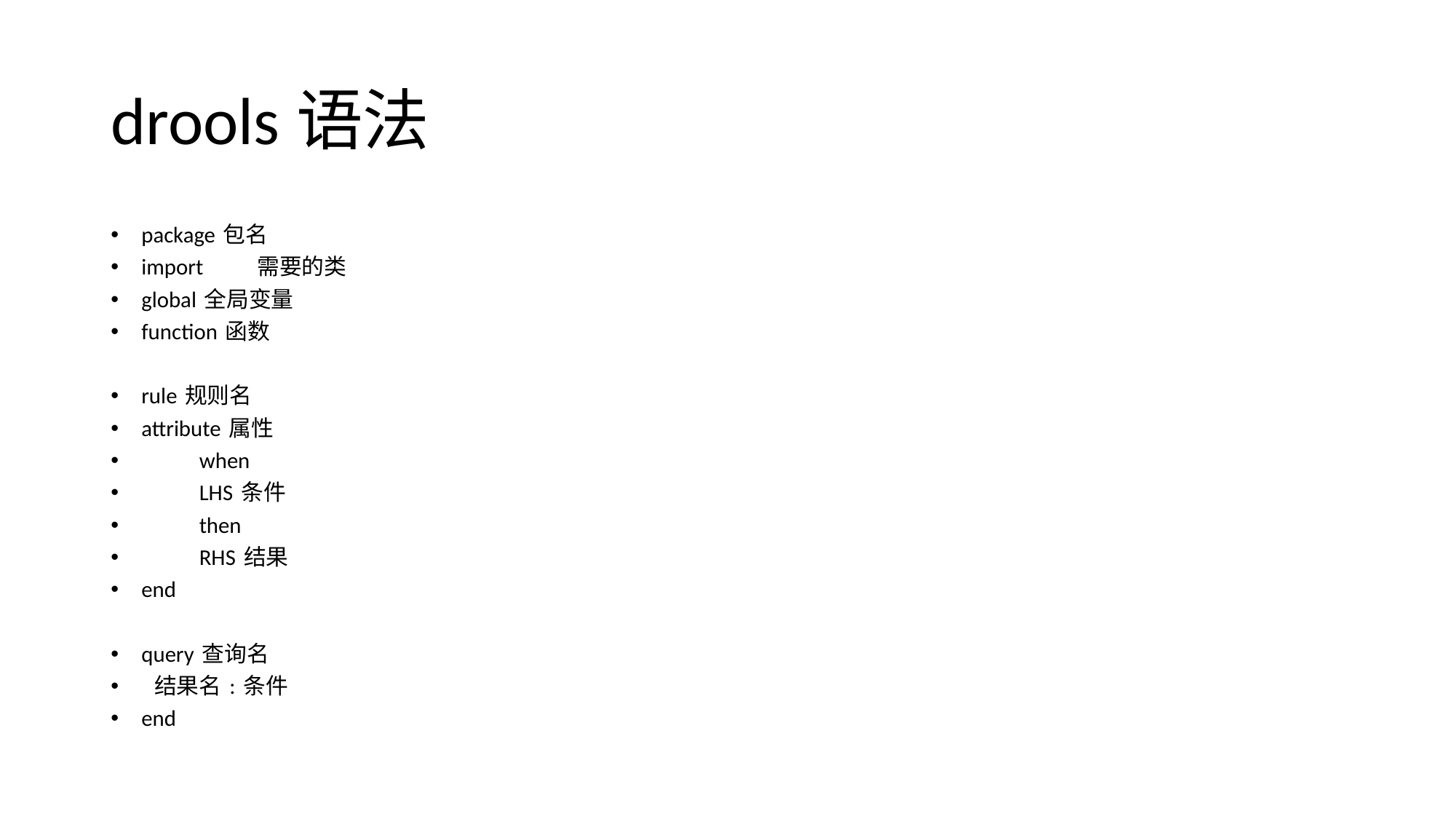

# drools语法
package 包名
import	需要的类
global 全局变量
function 函数

rule 规则名
attribute 属性
	when
	LHS 条件
	then
	RHS 结果
end

query 查询名
  结果名 : 条件
end